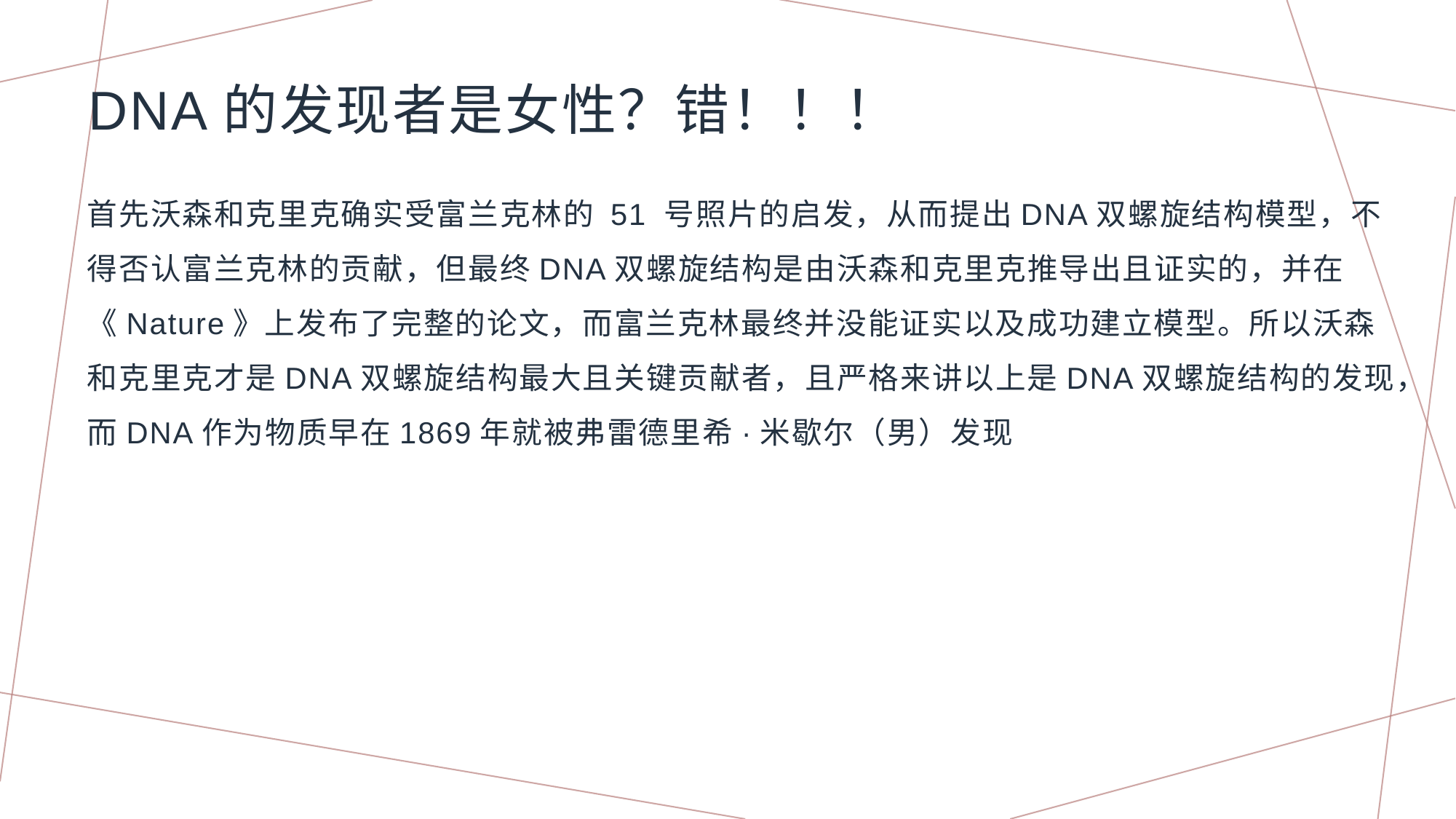

# DNA的发现者是女性？错！！！
首先沃森和克里克确实受富兰克林的 51 号照片的启发，从而提出DNA双螺旋结构模型，不得否认富兰克林的贡献，但最终DNA双螺旋结构是由沃森和克里克推导出且证实的，并在《Nature》上发布了完整的论文，而富兰克林最终并没能证实以及成功建立模型。所以沃森和克里克才是DNA双螺旋结构最大且关键贡献者，且严格来讲以上是DNA双螺旋结构的发现，而DNA作为物质早在1869年就被弗雷德里希·米歇尔（男）发现